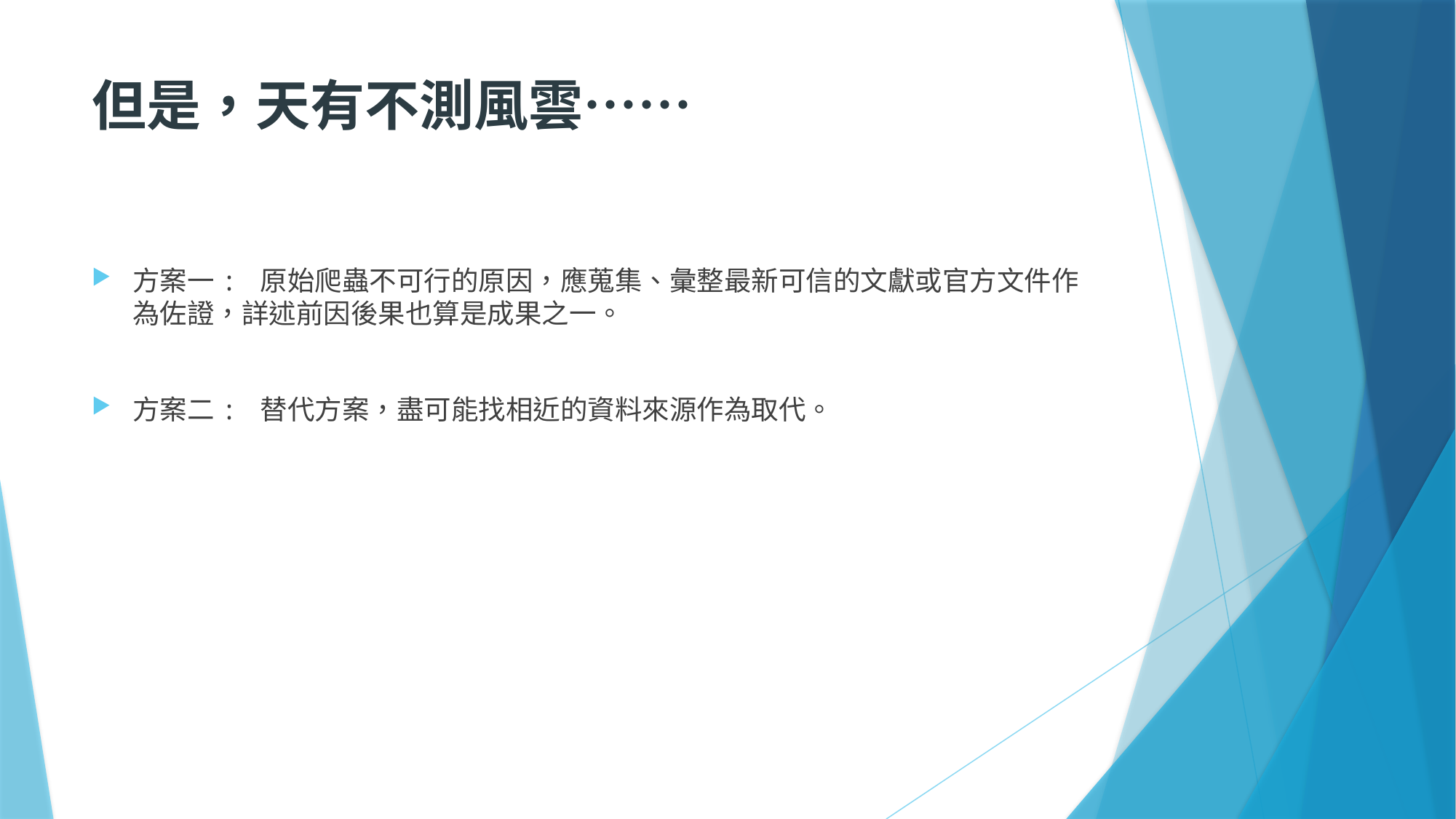

# 但是，天有不測風雲……
方案一: 原始爬蟲不可行的原因，應蒐集、彙整最新可信的文獻或官方文件作為佐證，詳述前因後果也算是成果之一。

方案二: 替代方案，盡可能找相近的資料來源作為取代。